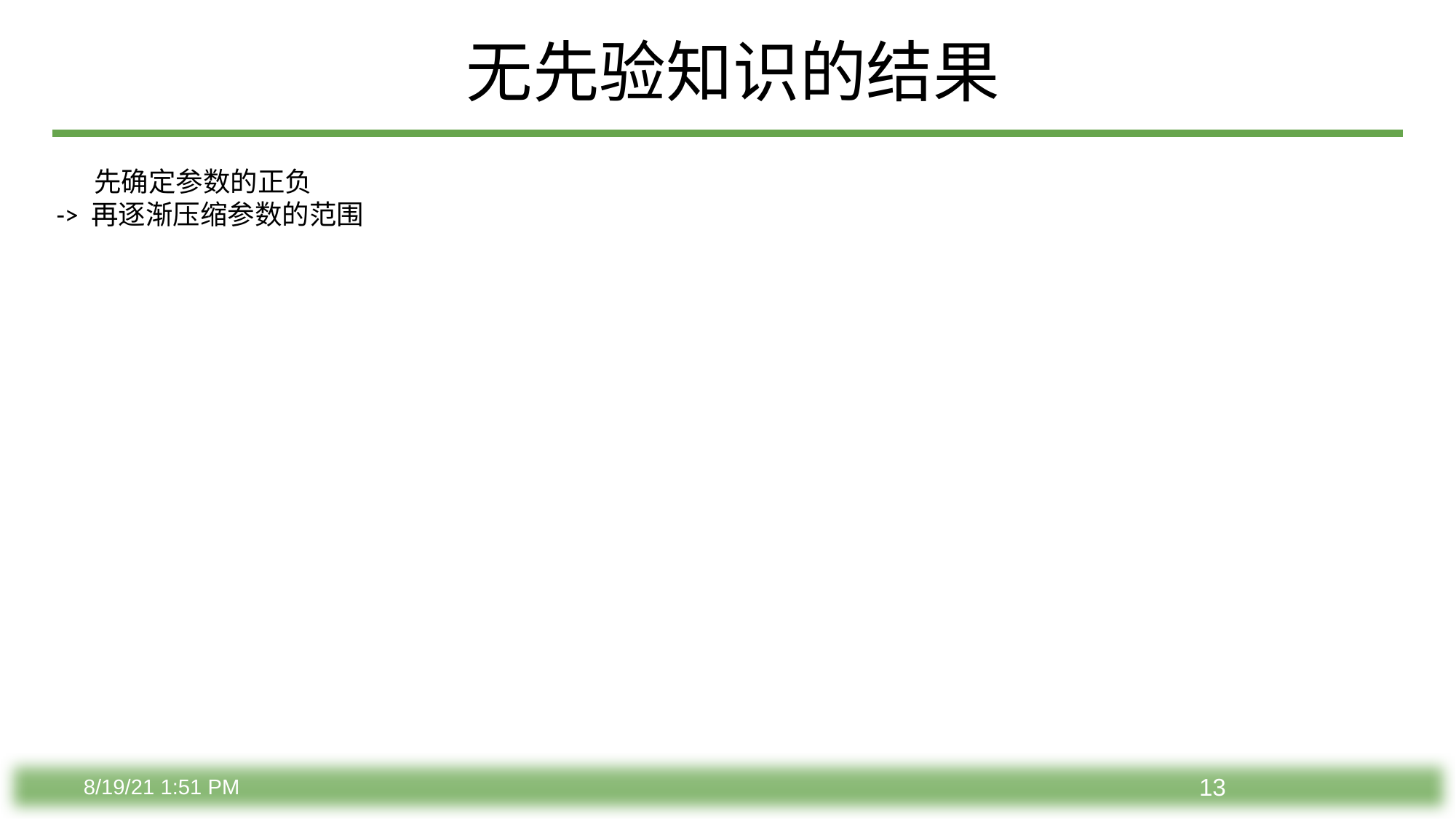

# 无先验知识的结果
     先确定参数的正负
-> 再逐渐压缩参数的范围
8/19/21 1:51 PM

13